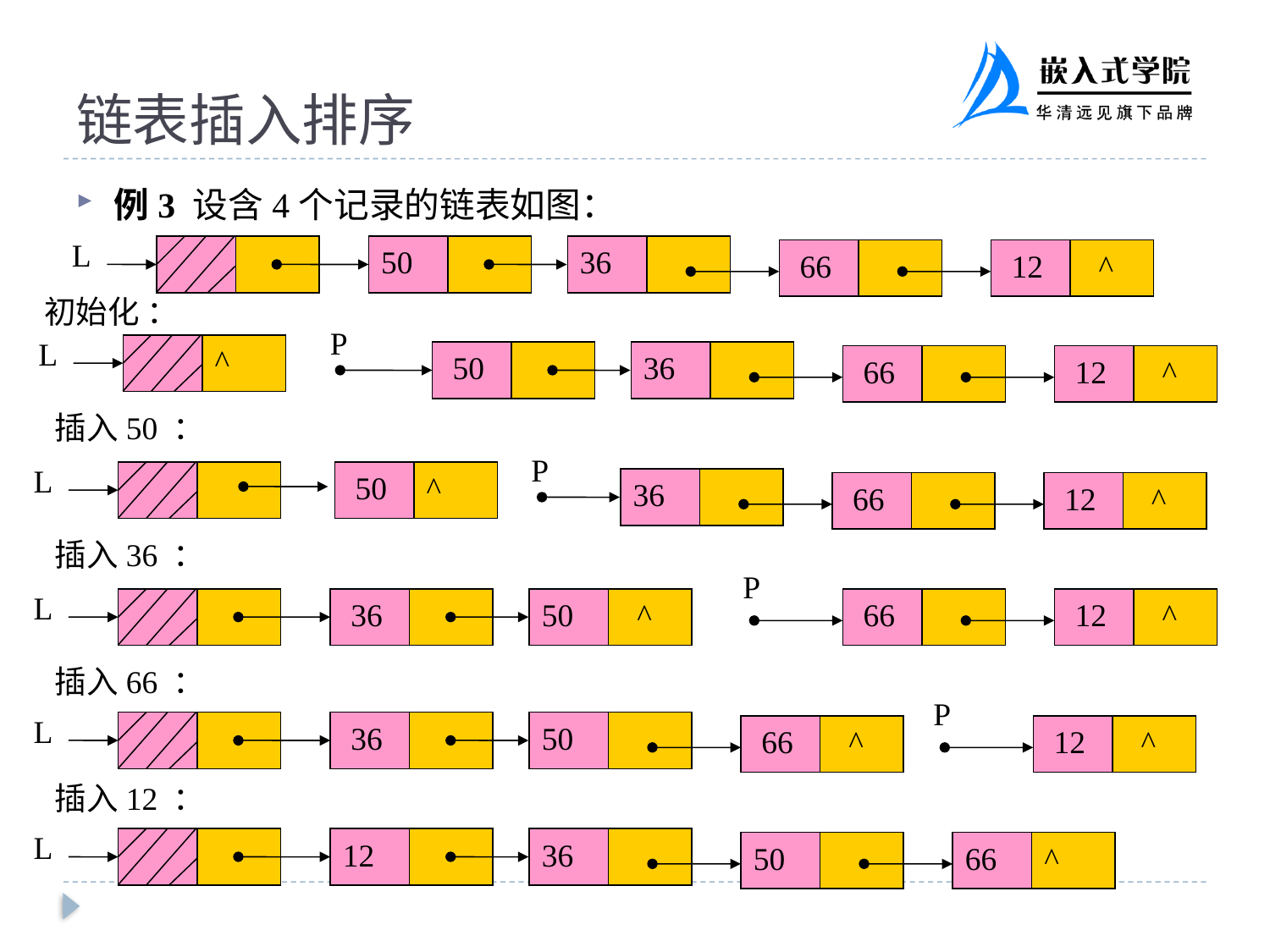

# 链表插入排序
例3 设含4个记录的链表如图：

L

50

36

 66

 12
  ^

初始化 ：
P
 50

36

 66

 12
  ^

L

^

插入50 ：
P
36

 66

 12
  ^

L

 50
^

插入36 ：
P
 66

 12
  ^

L

 36

50
  ^

插入66 ：
P
 12
  ^

L

 36

50

 66
  ^

插入12 ：
L

12

36

50

66
^

196